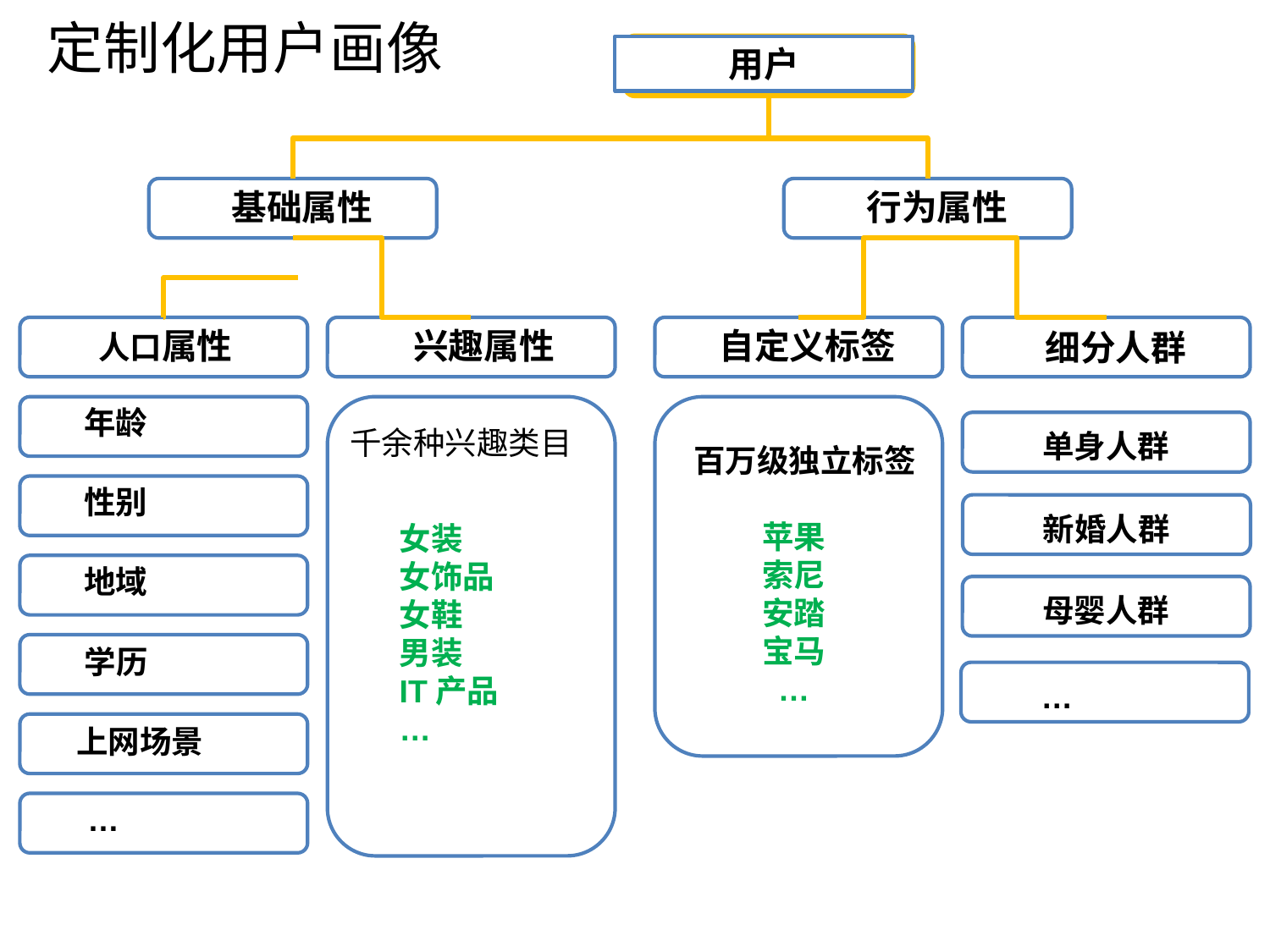

定制化用户画像
用户

    基础属性

    行为属性

    人口属性

     兴趣属性

  自定义标签

    细分人群

  年龄

单身人群
千余种兴趣类目
    百万级独立标签

苹果
索尼
安踏
宝马
…

  性别

新婚人群
女装
女饰品
女鞋
男装
IT产品
…

  地域

母婴人群

  学历

…

   上网场景

…